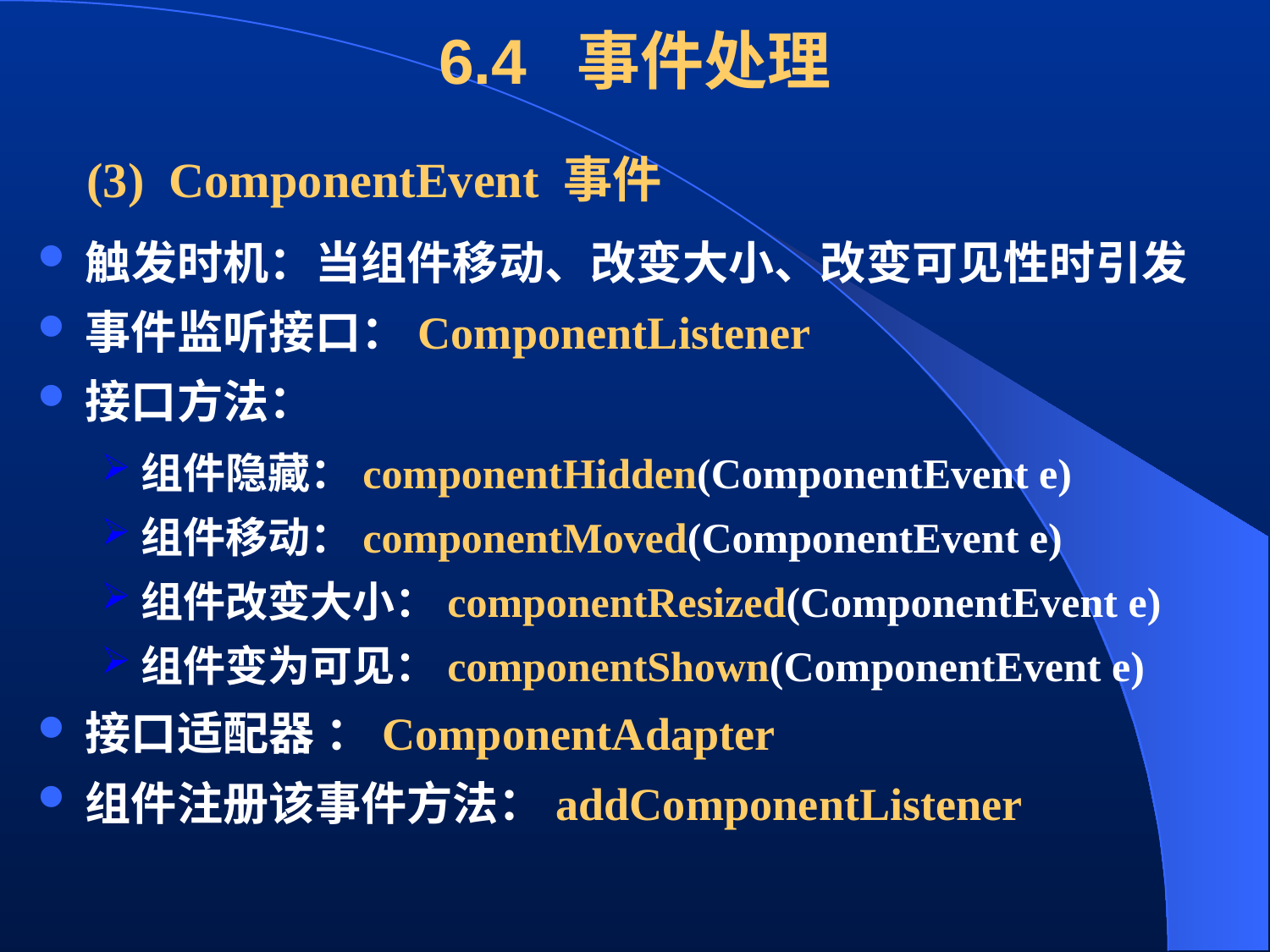

# 6.4  事件处理
    (3)  ComponentEvent 事件
触发时机：当组件移动、改变大小、改变可见性时引发
事件监听接口：ComponentListener
接口方法：
组件隐藏：componentHidden(ComponentEvent e)
组件移动：componentMoved(ComponentEvent e)
组件改变大小：componentResized(ComponentEvent e)
组件变为可见：componentShown(ComponentEvent e)
接口适配器 ：ComponentAdapter
组件注册该事件方法：addComponentListener